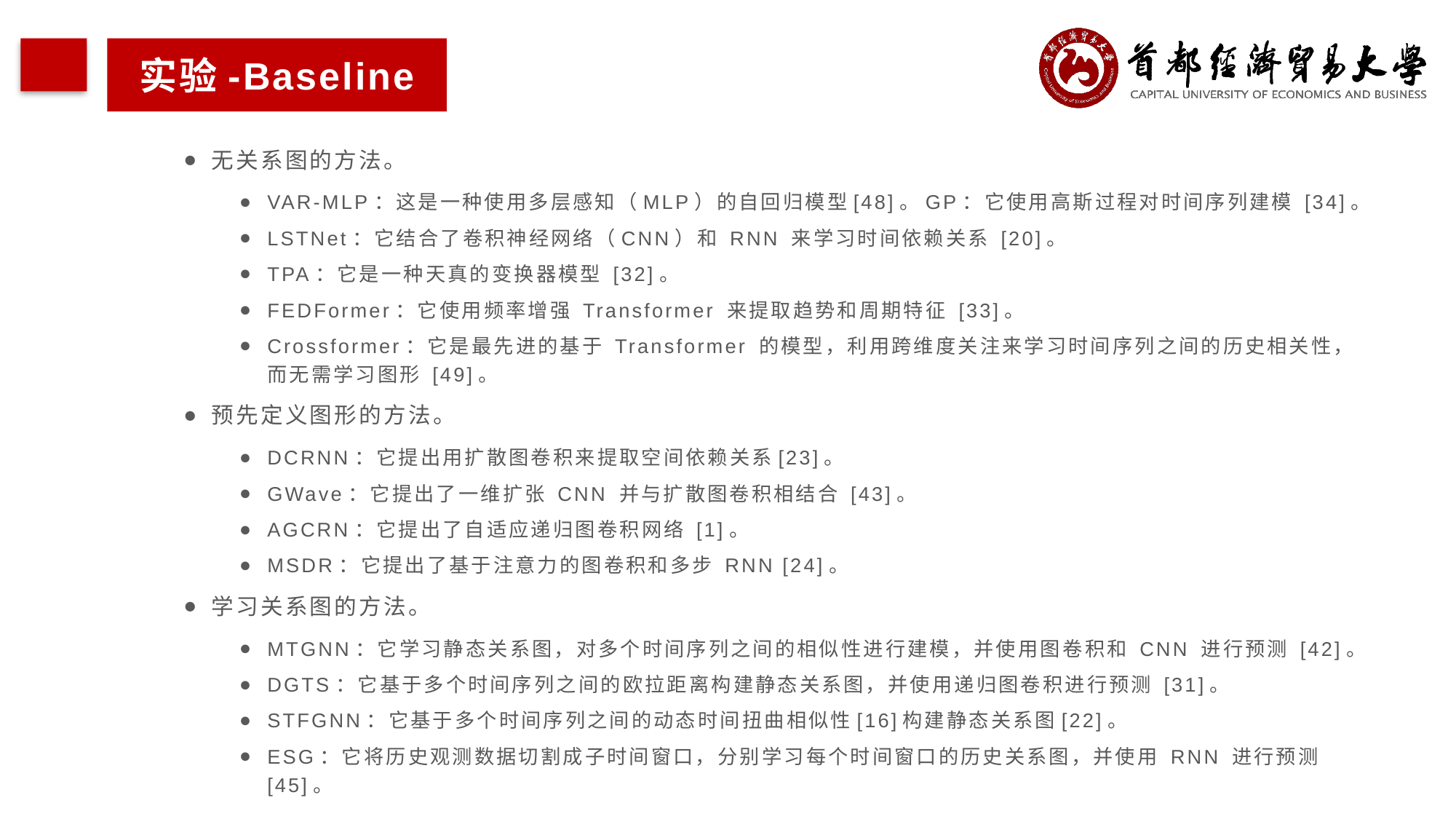

实验-Baseline
无关系图的方法。
VAR-MLP：这是一种使用多层感知（MLP）的自回归模型[48]。GP：它使用高斯过程对时间序列建模 [34]。
LSTNet：它结合了卷积神经网络（CNN）和 RNN 来学习时间依赖关系 [20]。
TPA：它是一种天真的变换器模型 [32]。
FEDFormer：它使用频率增强 Transformer 来提取趋势和周期特征 [33]。
Crossformer：它是最先进的基于 Transformer 的模型，利用跨维度关注来学习时间序列之间的历史相关性，而无需学习图形 [49]。
预先定义图形的方法。
DCRNN：它提出用扩散图卷积来提取空间依赖关系[23]。
GWave：它提出了一维扩张 CNN 并与扩散图卷积相结合 [43]。
AGCRN：它提出了自适应递归图卷积网络 [1]。
MSDR：它提出了基于注意力的图卷积和多步 RNN [24]。
学习关系图的方法。
MTGNN：它学习静态关系图，对多个时间序列之间的相似性进行建模，并使用图卷积和 CNN 进行预测 [42]。
DGTS：它基于多个时间序列之间的欧拉距离构建静态关系图，并使用递归图卷积进行预测 [31]。
STFGNN：它基于多个时间序列之间的动态时间扭曲相似性[16]构建静态关系图[22]。
ESG：它将历史观测数据切割成子时间窗口，分别学习每个时间窗口的历史关系图，并使用 RNN 进行预测[45]。